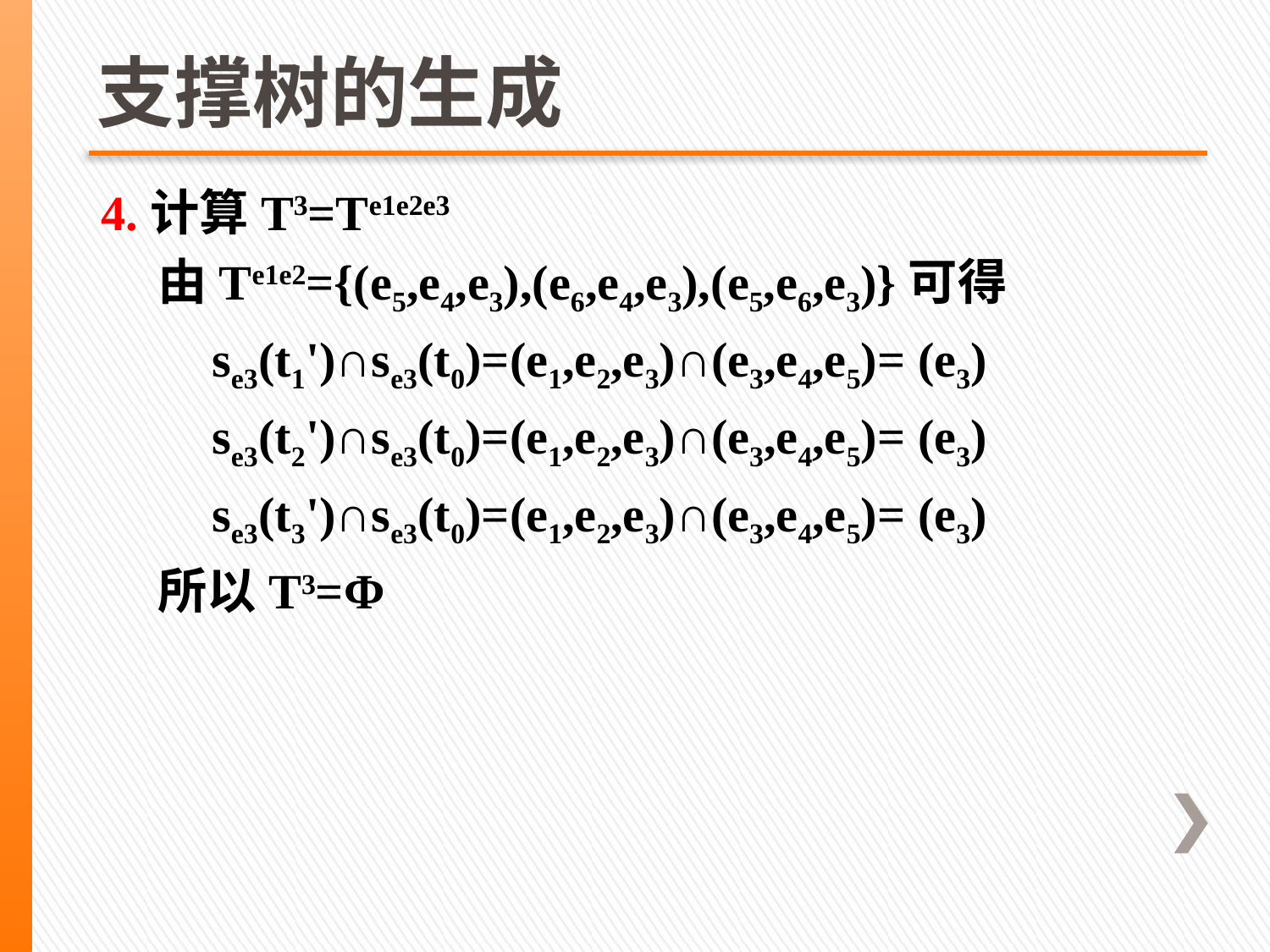

# 支撑树的生成
4.计算T3=Te1e2e3
    由Te1e2={(e5,e4,e3),(e6,e4,e3),(e5,e6,e3)}可得
         se3(t1')∩se3(t0)=(e1,e2,e3)∩(e3,e4,e5)= (e3)
         se3(t2')∩se3(t0)=(e1,e2,e3)∩(e3,e4,e5)= (e3)
         se3(t3')∩se3(t0)=(e1,e2,e3)∩(e3,e4,e5)= (e3)
    所以T3=Φ